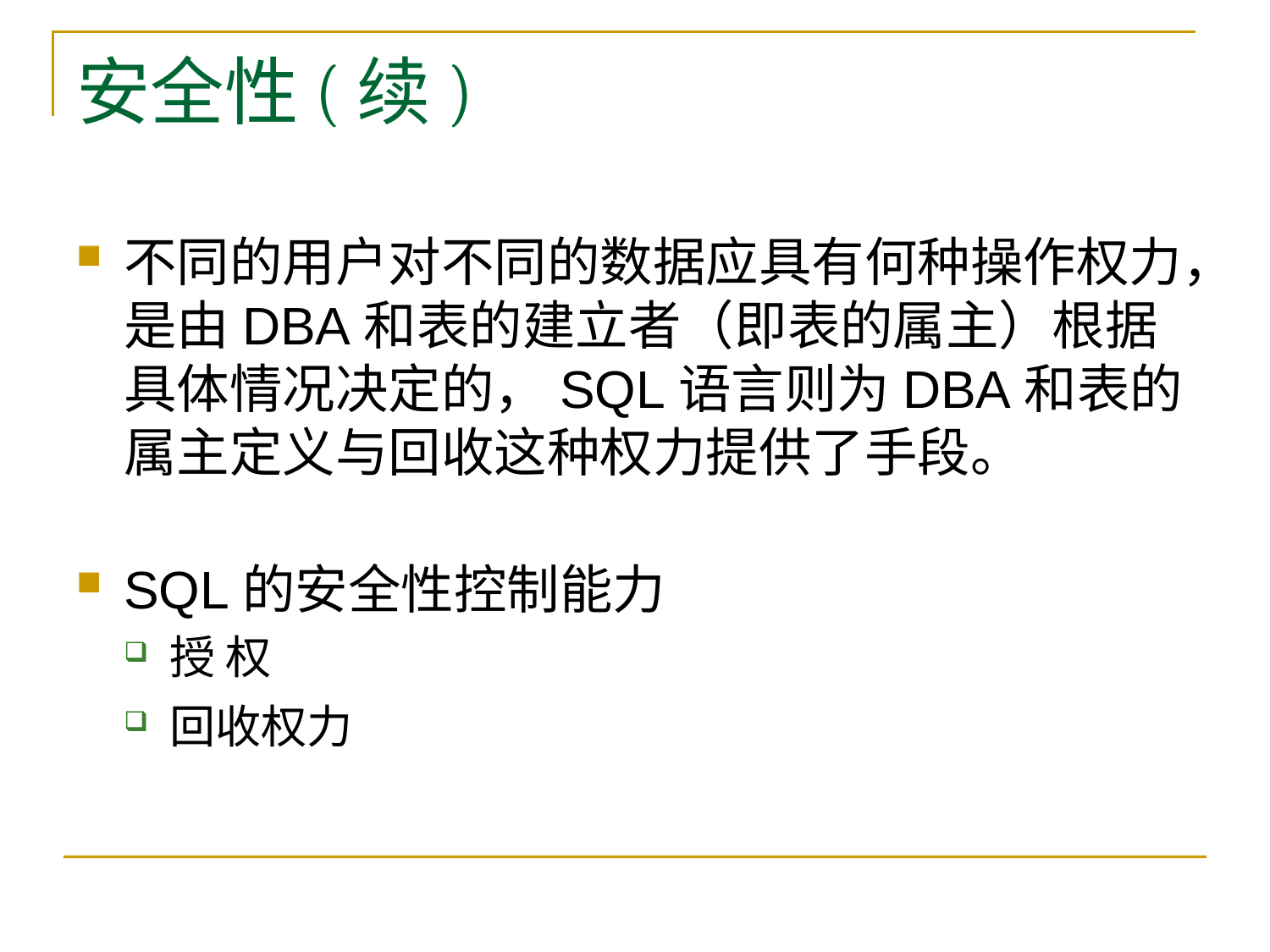

# 安全性(续)
不同的用户对不同的数据应具有何种操作权力，是由DBA和表的建立者（即表的属主）根据具体情况决定的，SQL语言则为DBA和表的属主定义与回收这种权力提供了手段。

SQL的安全性控制能力
授 权
回收权力